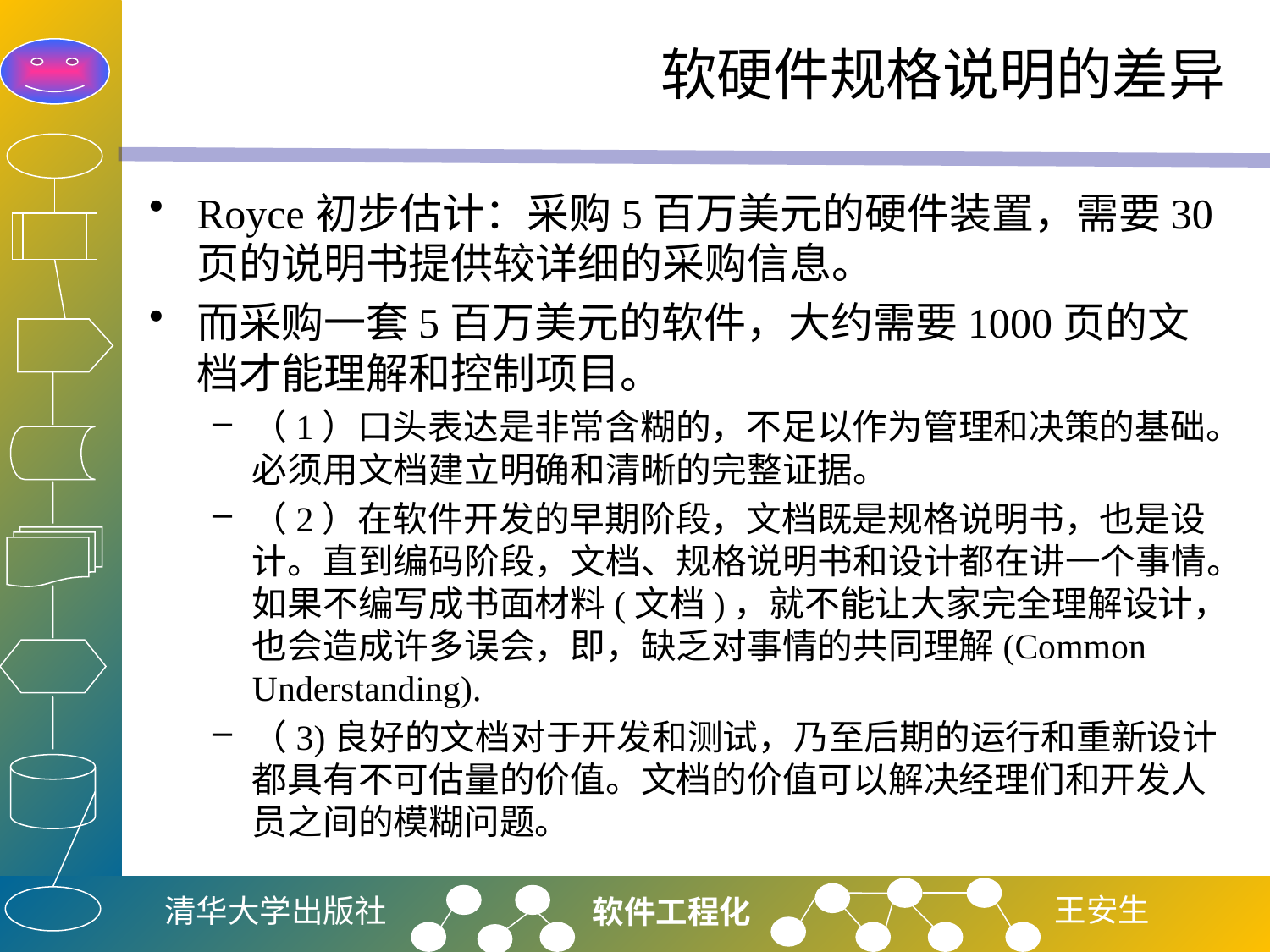

# 软硬件规格说明的差异
Royce初步估计：采购5百万美元的硬件装置，需要30页的说明书提供较详细的采购信息。
而采购一套5百万美元的软件，大约需要1000页的文档才能理解和控制项目。
（1）口头表达是非常含糊的，不足以作为管理和决策的基础。必须用文档建立明确和清晰的完整证据。
（2）在软件开发的早期阶段，文档既是规格说明书，也是设计。直到编码阶段，文档、规格说明书和设计都在讲一个事情。如果不编写成书面材料(文档)，就不能让大家完全理解设计，也会造成许多误会，即，缺乏对事情的共同理解(Common Understanding).
（3)良好的文档对于开发和测试，乃至后期的运行和重新设计都具有不可估量的价值。文档的价值可以解决经理们和开发人员之间的模糊问题。